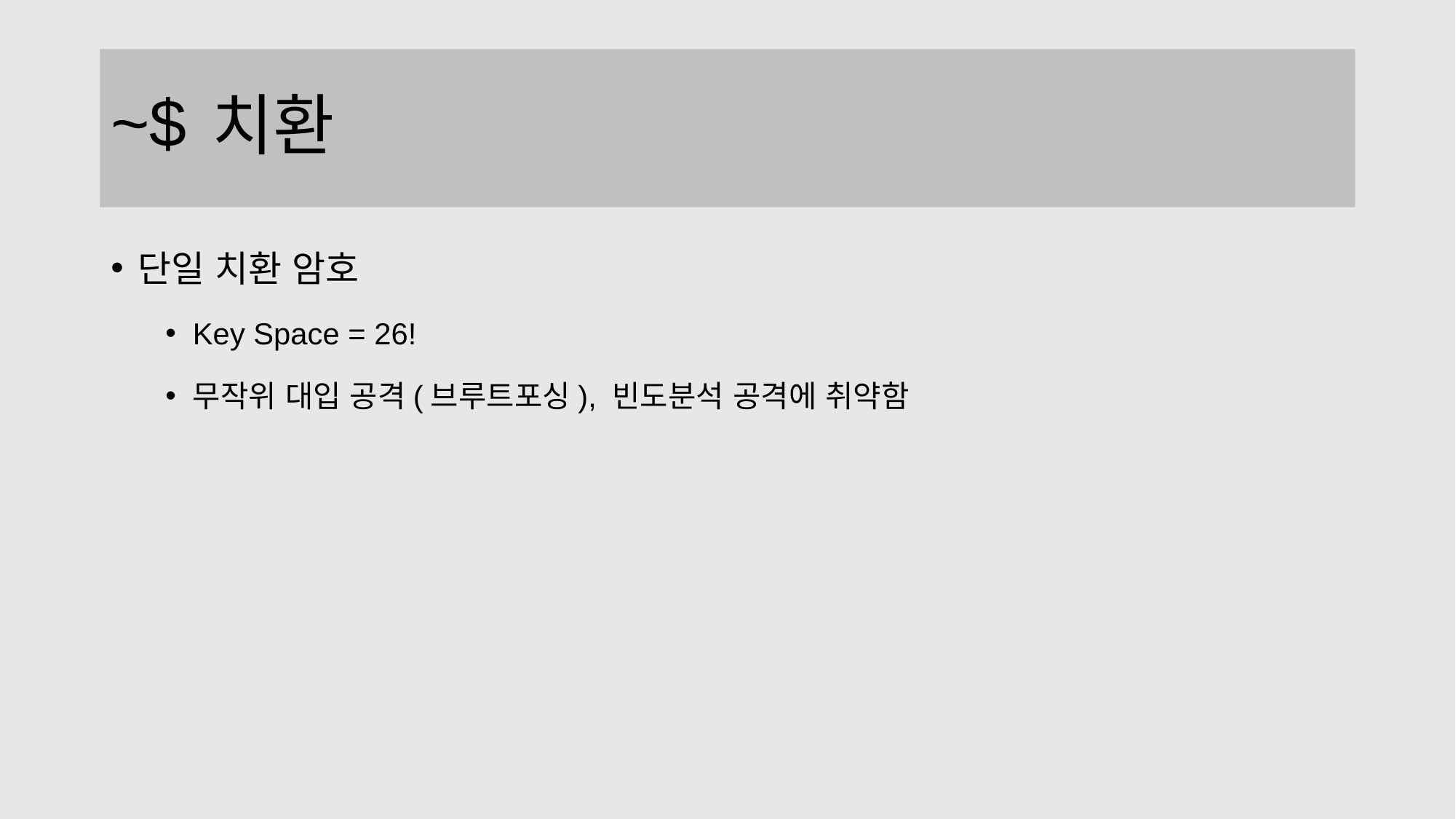

# 치환
단일 치환 암호
Key Space = 26!
무작위 대입 공격(브루트포싱), 빈도분석 공격에 취약함